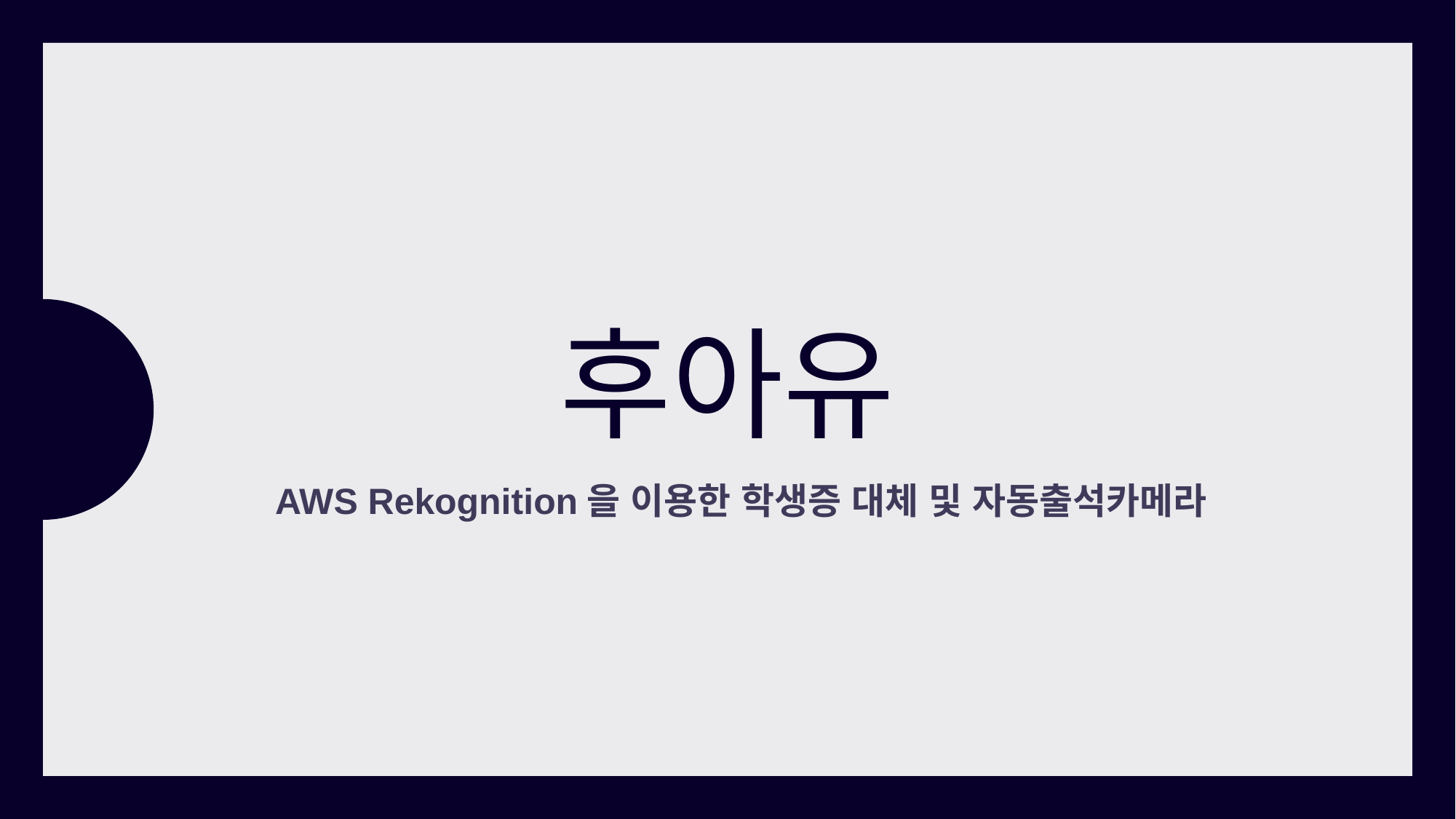

후아유
AWS Rekognition을 이용한 학생증 대체 및 자동출석카메라